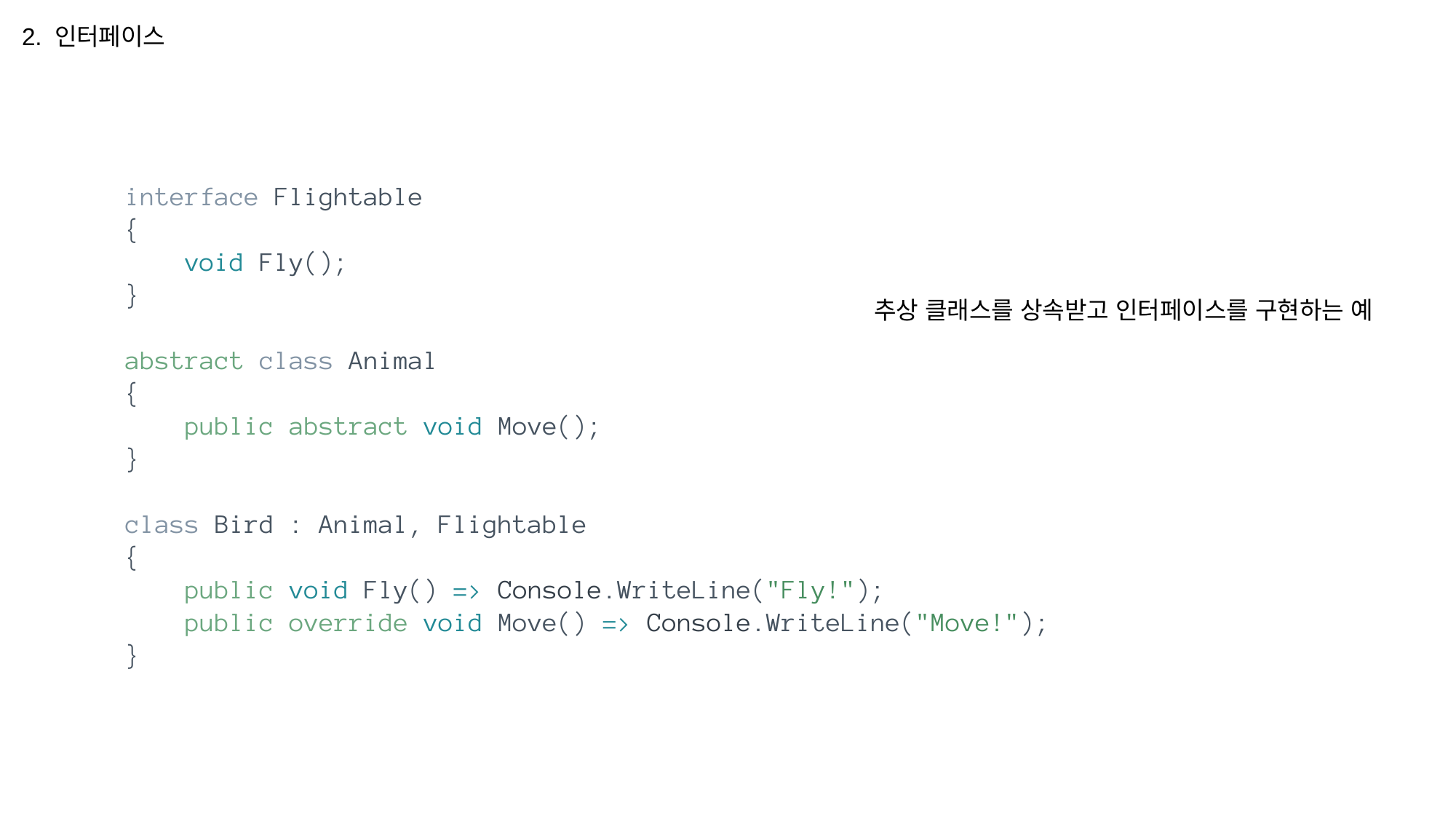

2. 인터페이스
interface Flightable
{
    void Fly();
}
abstract class Animal
{
    public abstract void Move();
}
class Bird : Animal, Flightable
{
    public void Fly() => Console.WriteLine("Fly!");
    public override void Move() => Console.WriteLine("Move!");
}

추상 클래스를 상속받고 인터페이스를 구현하는 예